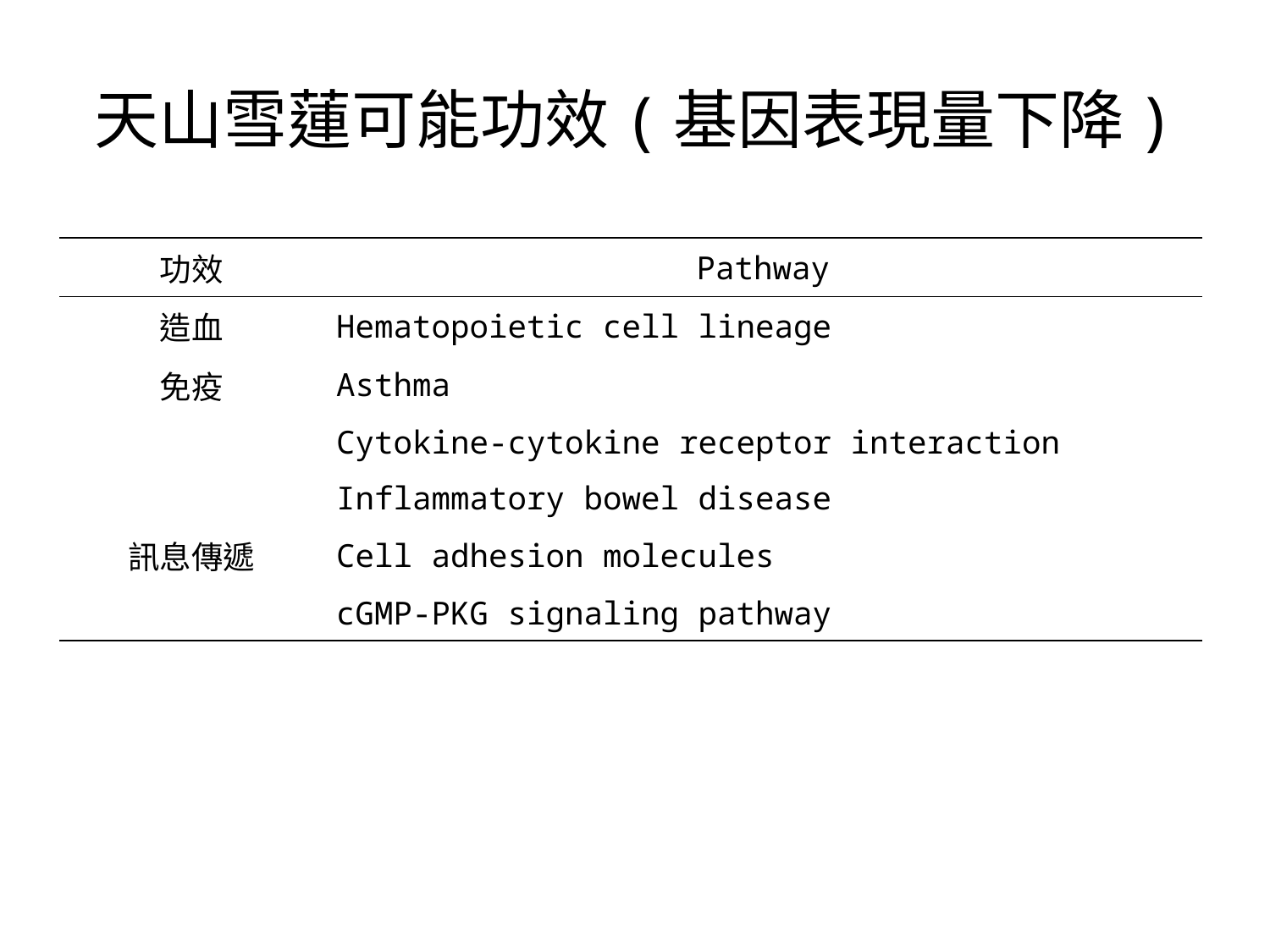

# 天山雪蓮可能功效(基因表現量下降)
| 功效 | Pathway |
| --- | --- |
| 造血 | Hematopoietic cell lineage |
| 免疫 | Asthma |
|  | Cytokine-cytokine receptor interaction |
|  | Inflammatory bowel disease |
| 訊息傳遞 | Cell adhesion molecules |
|  | cGMP-PKG signaling pathway |